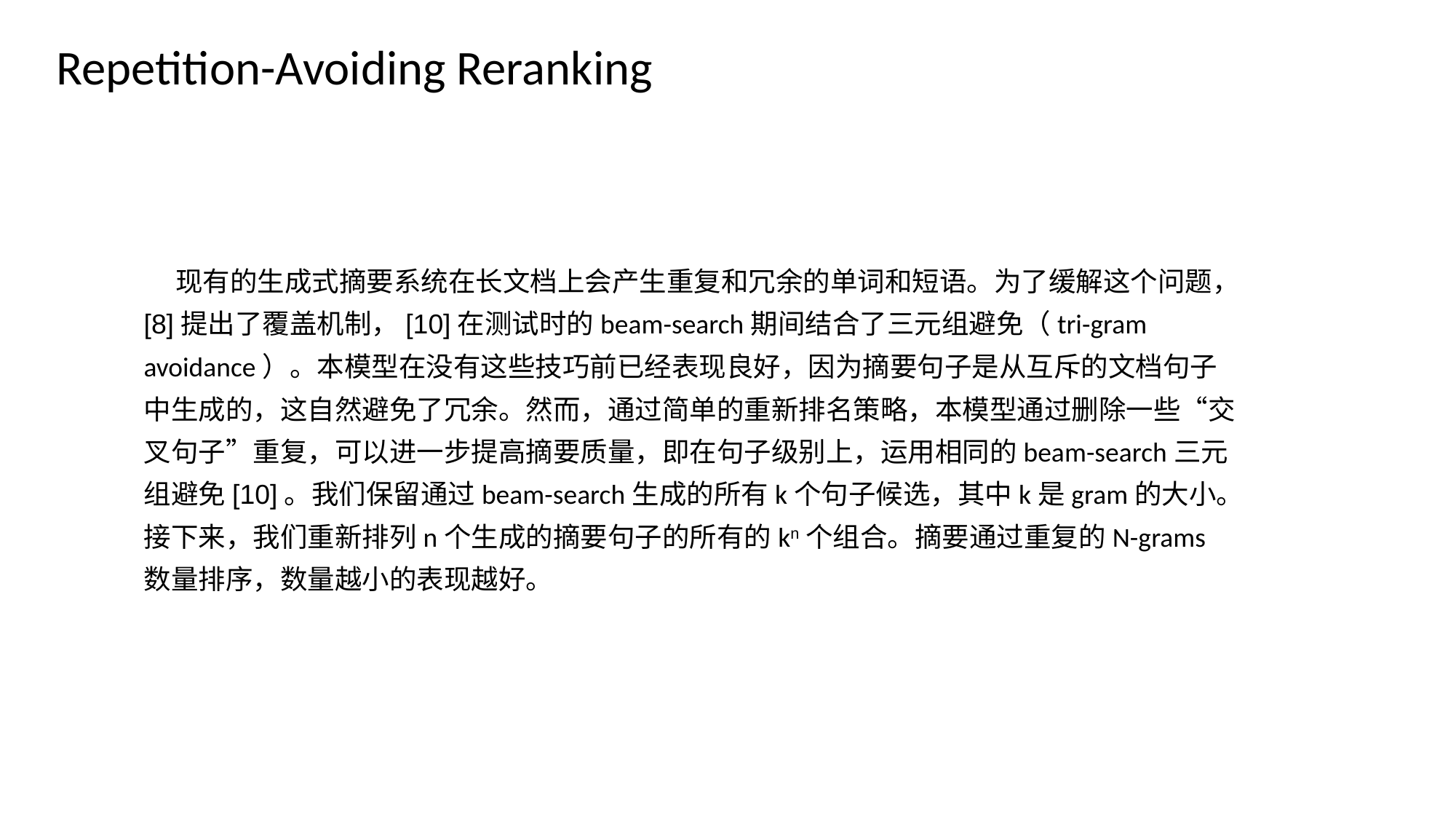

Repetition-Avoiding Reranking
现有的生成式摘要系统在长文档上会产生重复和冗余的单词和短语。为了缓解这个问题，[8]提出了覆盖机制，[10]在测试时的beam-search期间结合了三元组避免（tri-gram avoidance）。本模型在没有这些技巧前已经表现良好，因为摘要句子是从互斥的文档句子中生成的，这自然避免了冗余。然而，通过简单的重新排名策略，本模型通过删除一些“交叉句子”重复，可以进一步提高摘要质量，即在句子级别上，运用相同的beam-search三元组避免[10]。我们保留通过beam-search生成的所有k个句子候选，其中k是gram的大小。接下来，我们重新排列n个生成的摘要句子的所有的kn个组合。摘要通过重复的N-grams数量排序，数量越小的表现越好。